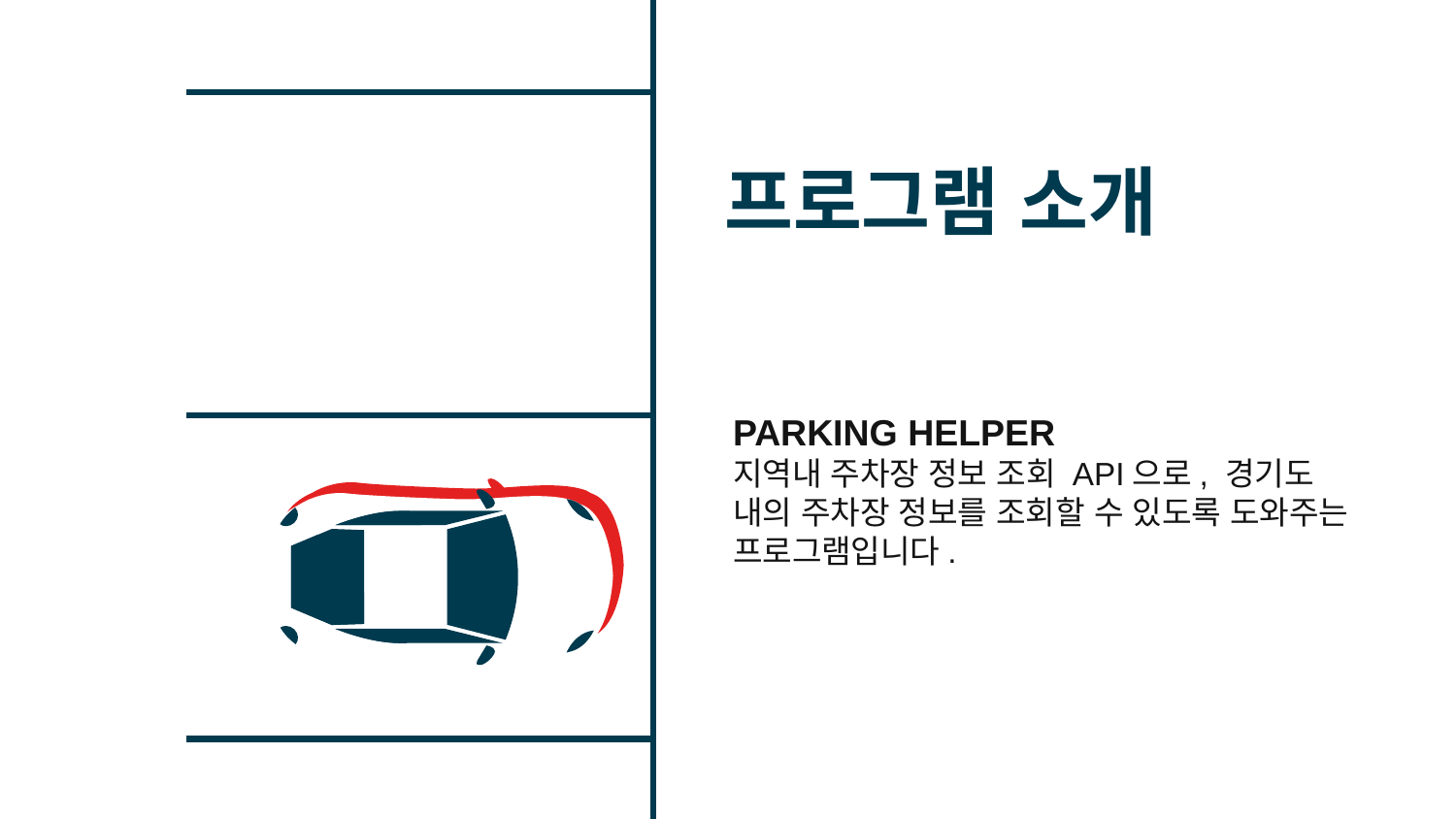

# 프로그램 소개
PARKING HELPER
지역내 주차장 정보 조회 API으로, 경기도 내의 주차장 정보를 조회할 수 있도록 도와주는 프로그램입니다.